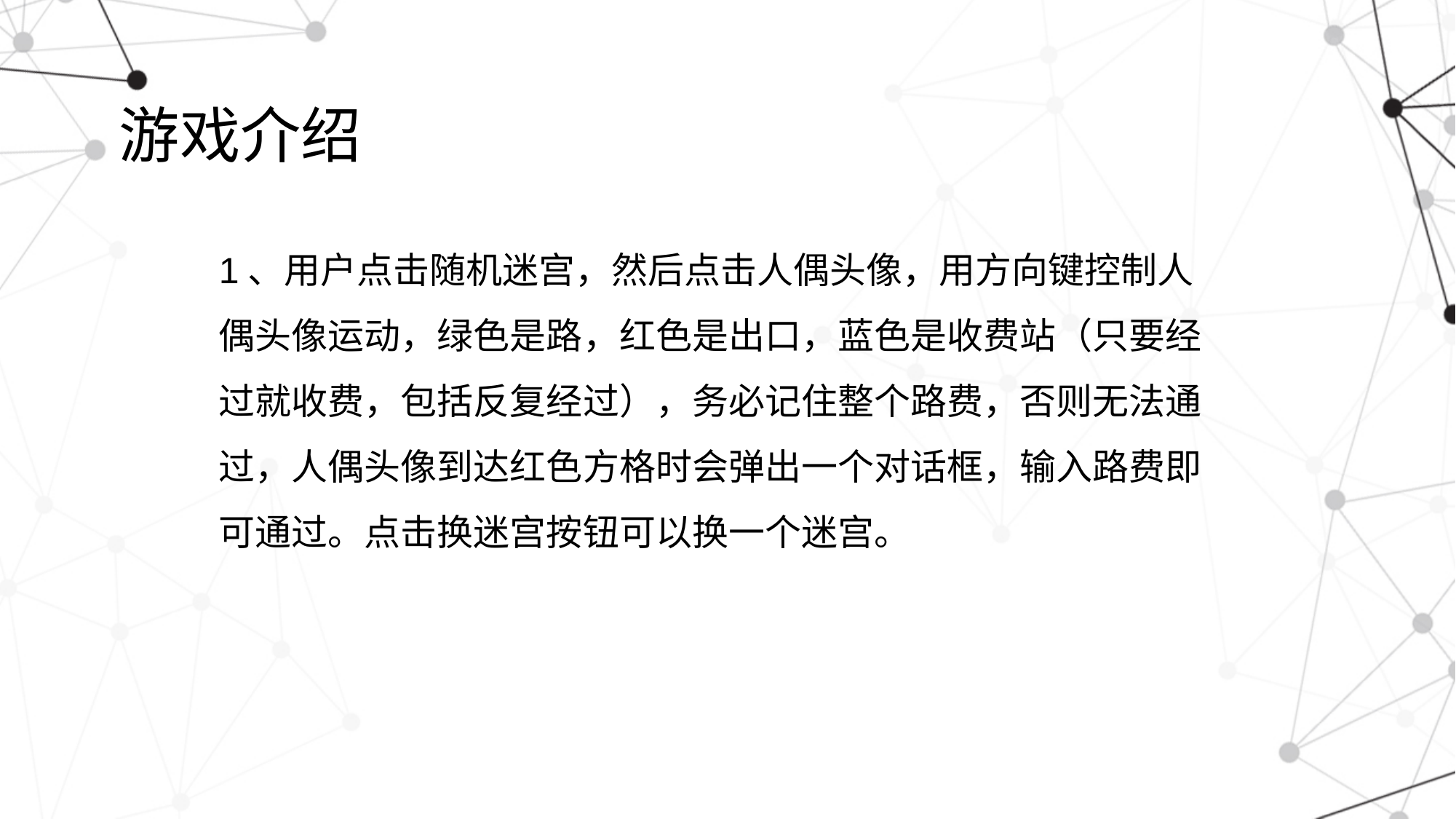

# 游戏介绍
1、用户点击随机迷宫，然后点击人偶头像，用方向键控制人偶头像运动，绿色是路，红色是出口，蓝色是收费站（只要经过就收费，包括反复经过），务必记住整个路费，否则无法通过，人偶头像到达红色方格时会弹出一个对话框，输入路费即可通过。点击换迷宫按钮可以换一个迷宫。